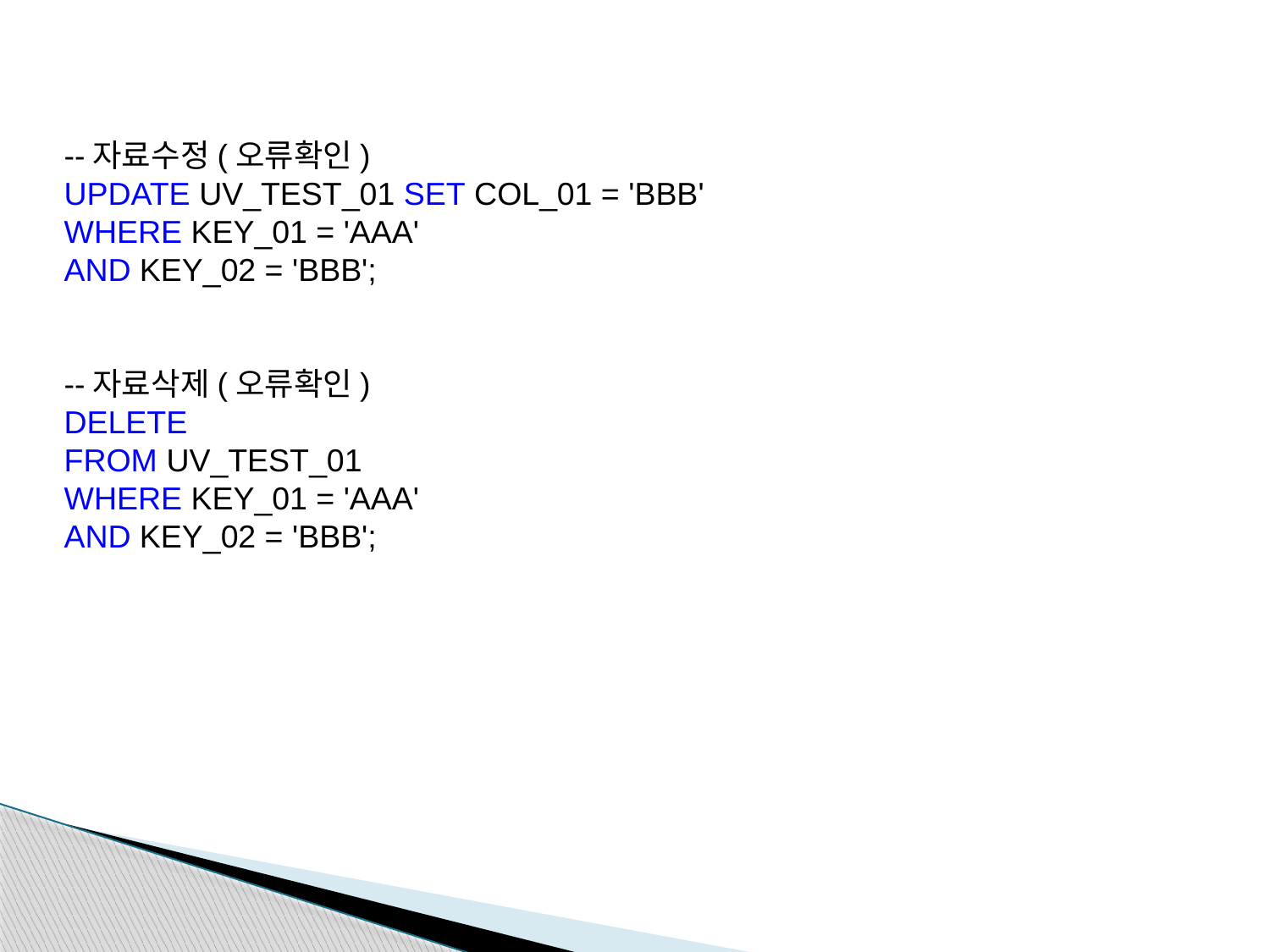

--자료수정(오류확인)
UPDATE UV_TEST_01 SET COL_01 = 'BBB'
WHERE KEY_01 = 'AAA'
AND KEY_02 = 'BBB';

--자료삭제(오류확인)
DELETE
FROM UV_TEST_01
WHERE KEY_01 = 'AAA'
AND KEY_02 = 'BBB';